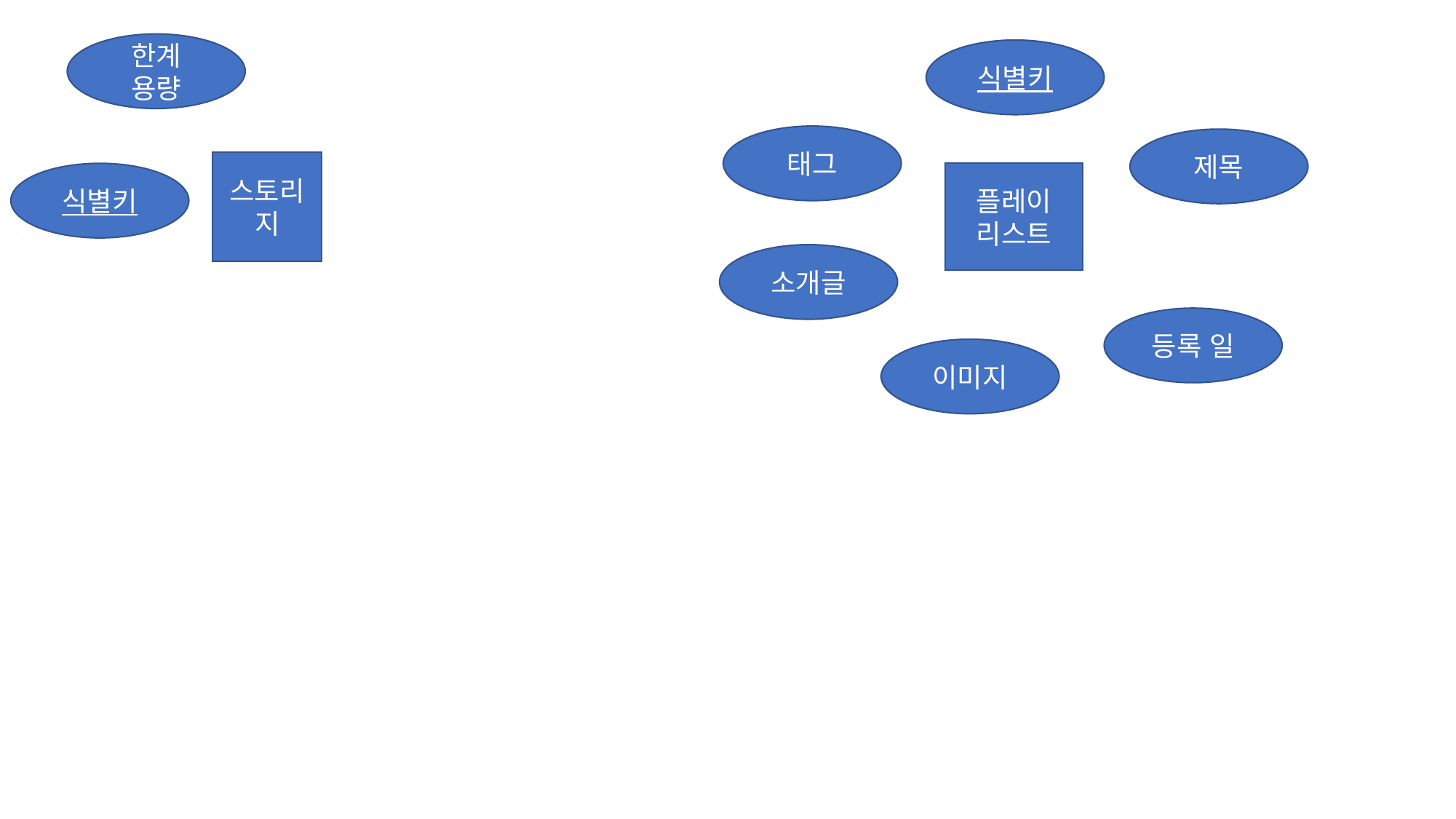

한계 용량
식별키
태그
제목
스토리지
식별키
플레이 리스트
소개글
등록 일
이미지